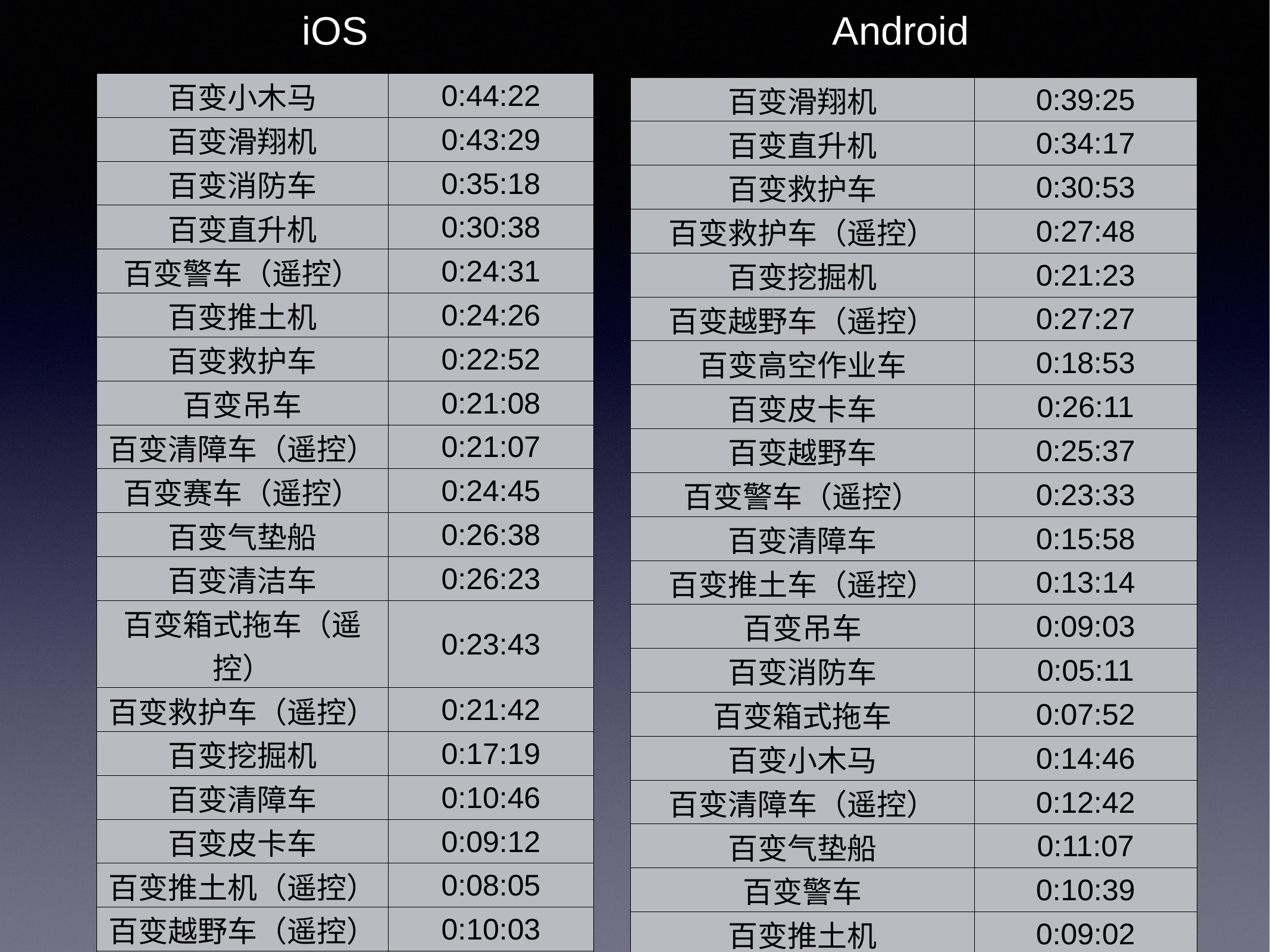

Android
iOS
| 百变小木马 | 0:44:22 |
| --- | --- |
| 百变滑翔机 | 0:43:29 |
| 百变消防车 | 0:35:18 |
| 百变直升机 | 0:30:38 |
| 百变警车（遥控） | 0:24:31 |
| 百变推土机 | 0:24:26 |
| 百变救护车 | 0:22:52 |
| 百变吊车 | 0:21:08 |
| 百变清障车（遥控） | 0:21:07 |
| 百变赛车（遥控） | 0:24:45 |
| 百变气垫船 | 0:26:38 |
| 百变清洁车 | 0:26:23 |
| 百变箱式拖车（遥控） | 0:23:43 |
| 百变救护车（遥控） | 0:21:42 |
| 百变挖掘机 | 0:17:19 |
| 百变清障车 | 0:10:46 |
| 百变皮卡车 | 0:09:12 |
| 百变推土机（遥控） | 0:08:05 |
| 百变越野车（遥控） | 0:10:03 |
| 百变高空作业车 | 0:11:20 |
| 百变箱式拖车（遥控） | 0:11:11 |
| 百变赛车 | 0:12:16 |
| 百变警车 | 0:19:31 |
| 百变越野车 | 0:21:36 |
| 百变滑翔机 | 0:39:25 |
| --- | --- |
| 百变直升机 | 0:34:17 |
| 百变救护车 | 0:30:53 |
| 百变救护车（遥控） | 0:27:48 |
| 百变挖掘机 | 0:21:23 |
| 百变越野车（遥控） | 0:27:27 |
| 百变高空作业车 | 0:18:53 |
| 百变皮卡车 | 0:26:11 |
| 百变越野车 | 0:25:37 |
| 百变警车（遥控） | 0:23:33 |
| 百变清障车 | 0:15:58 |
| 百变推土车（遥控） | 0:13:14 |
| 百变吊车 | 0:09:03 |
| 百变消防车 | 0:05:11 |
| 百变箱式拖车 | 0:07:52 |
| 百变小木马 | 0:14:46 |
| 百变清障车（遥控） | 0:12:42 |
| 百变气垫船 | 0:11:07 |
| 百变警车 | 0:10:39 |
| 百变推土机 | 0:09:02 |
| 百变赛车（遥控） | 0:04:01 |
| 百变赛车 | 0:11:47 |
| 百变箱式拖车（遥控） | 0:13:14 |
| 百变清洁车 | 0:16:51 |